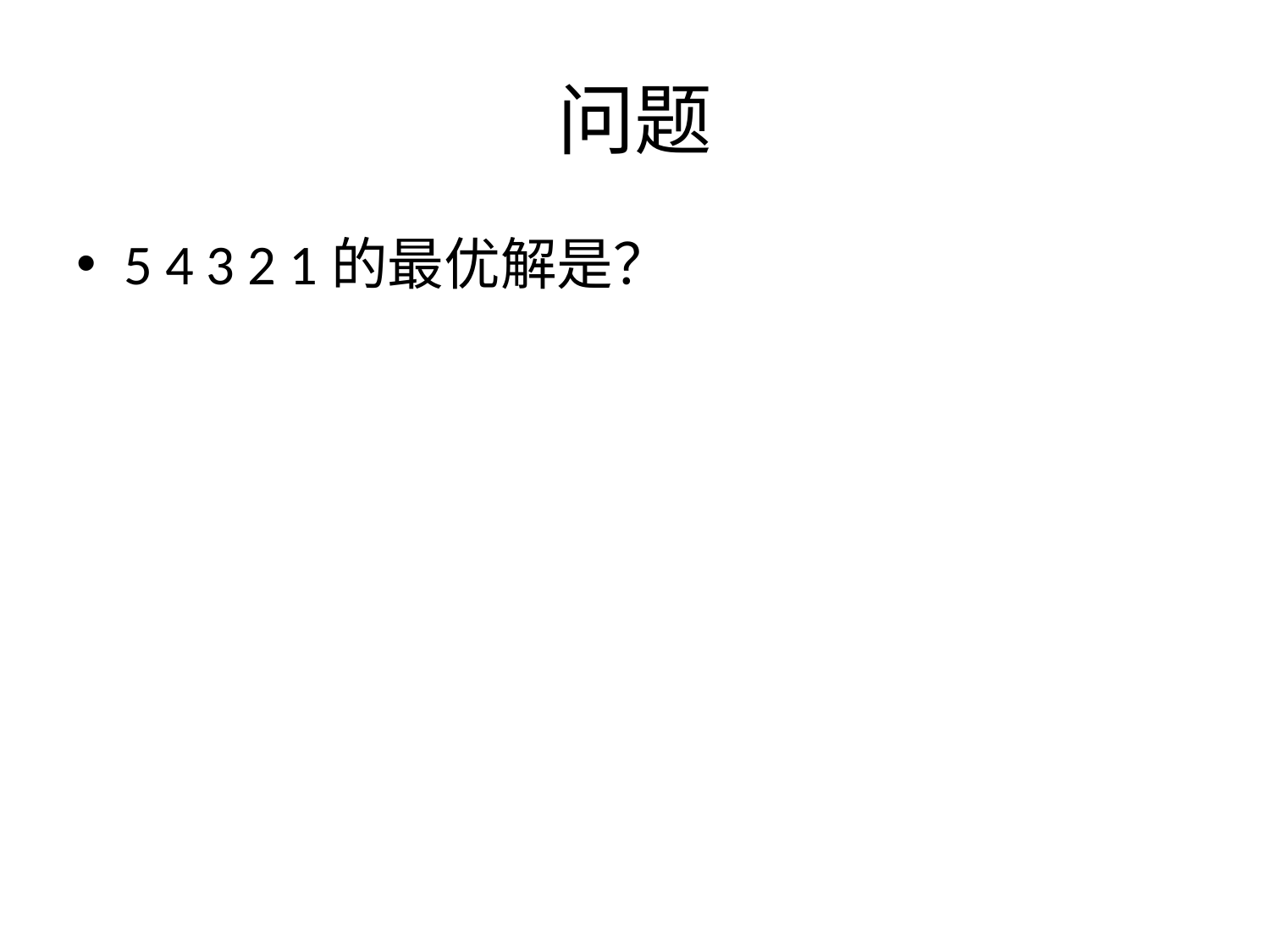

# 问题
5 4 3 2 1的最优解是？